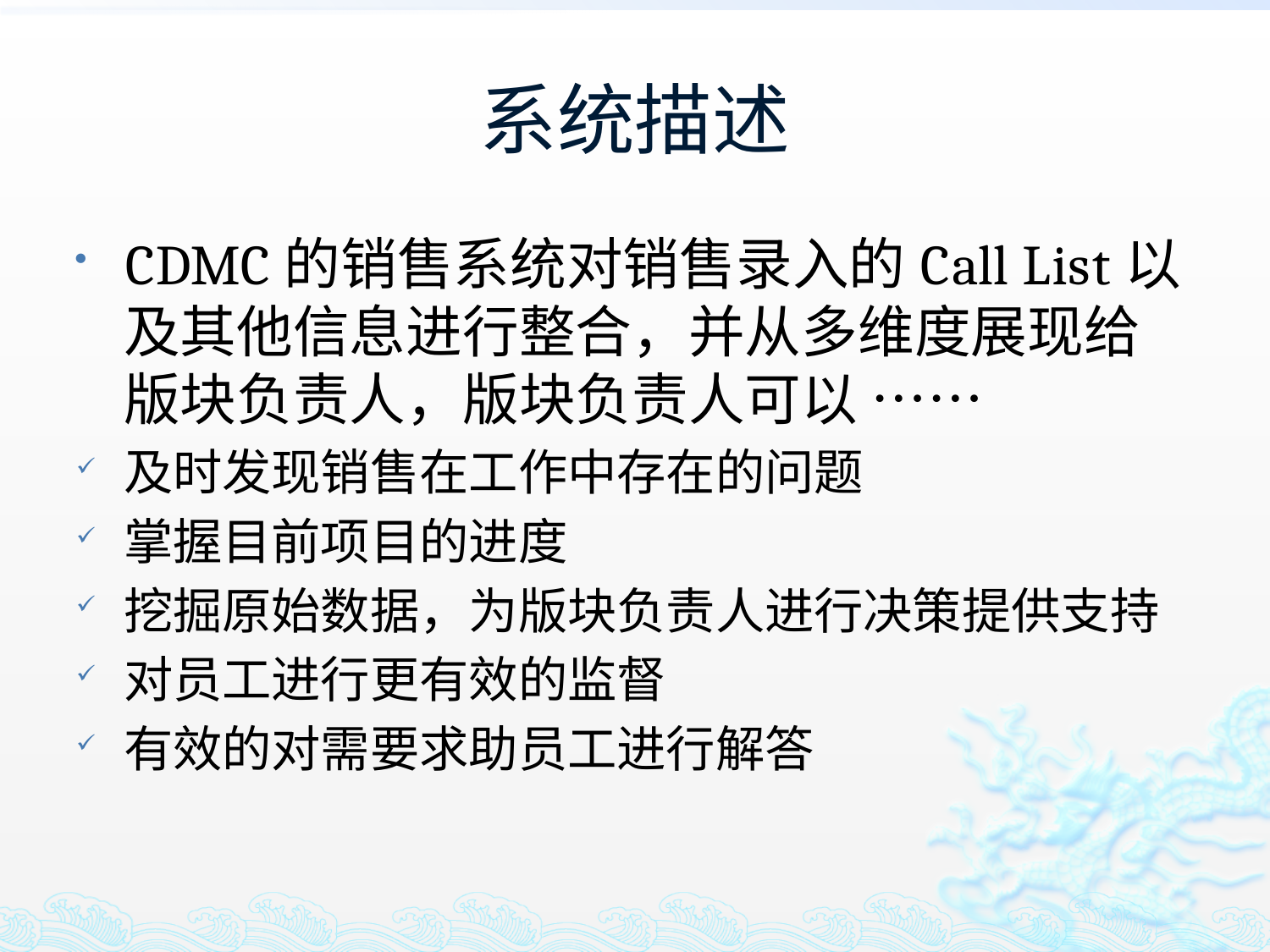

# 系统描述
CDMC的销售系统对销售录入的Call List以及其他信息进行整合，并从多维度展现给版块负责人，版块负责人可以 ……
及时发现销售在工作中存在的问题
掌握目前项目的进度
挖掘原始数据，为版块负责人进行决策提供支持
对员工进行更有效的监督
有效的对需要求助员工进行解答